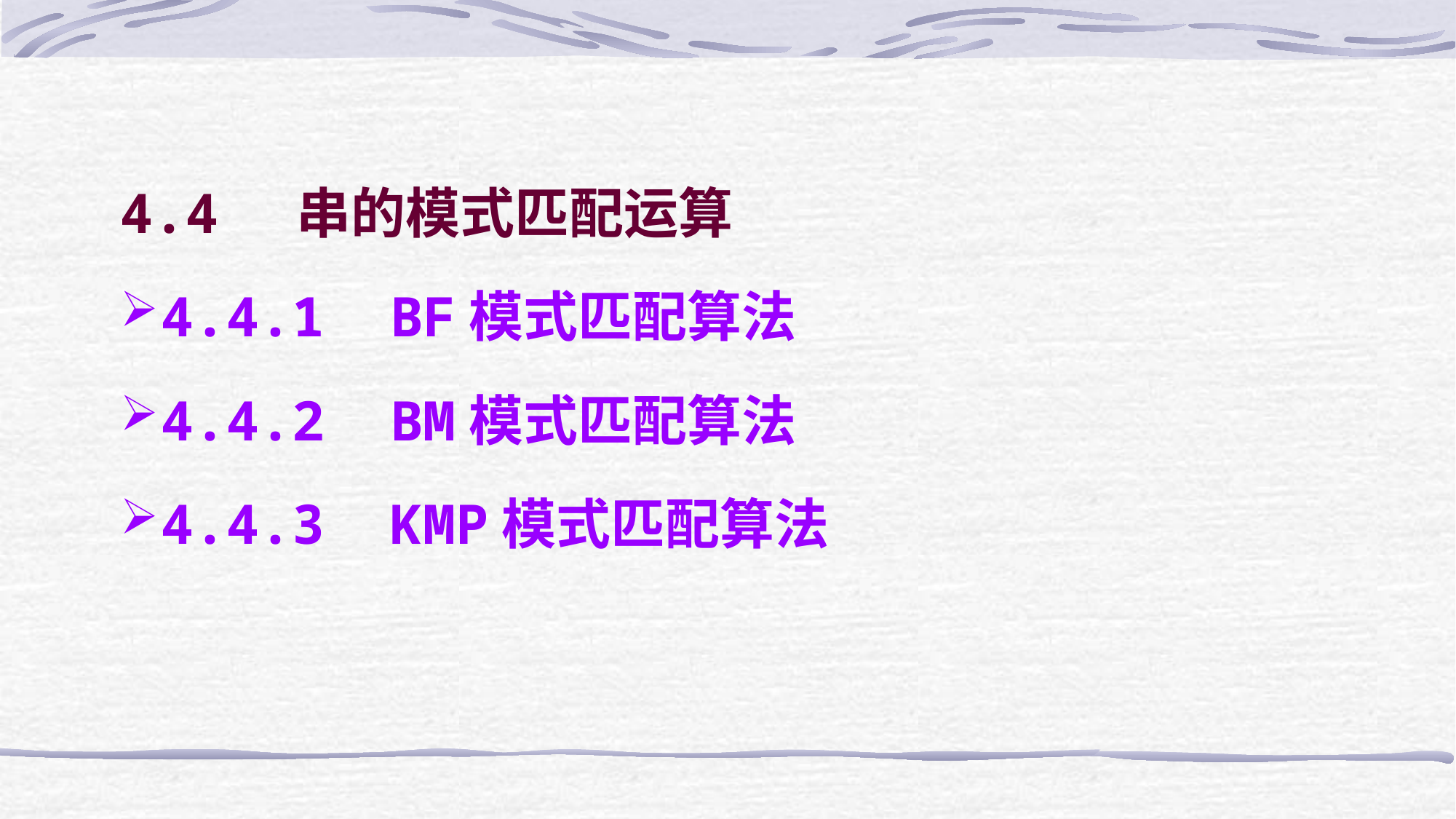

#
4.4  串的模式匹配运算
4.4.1  BF模式匹配算法
4.4.2  BM模式匹配算法
4.4.3  KMP模式匹配算法
1